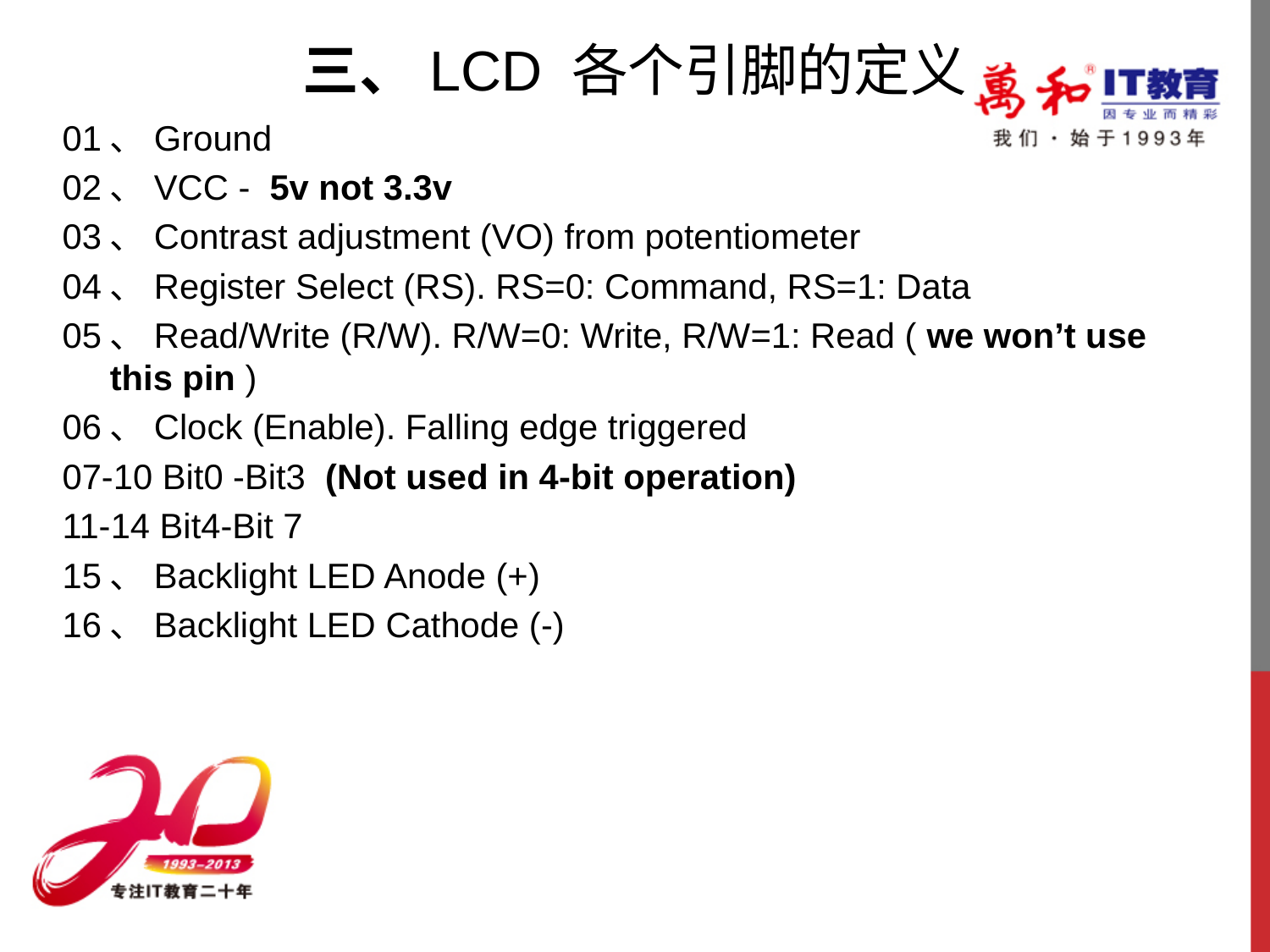

# 三、LCD 各个引脚的定义
01、Ground
02、VCC -  5v not 3.3v
03、Contrast adjustment (VO) from potentiometer
04、Register Select (RS). RS=0: Command, RS=1: Data
05、Read/Write (R/W). R/W=0: Write, R/W=1: Read ( we won’t use this pin )
06、Clock (Enable). Falling edge triggered
07-10 Bit0 -Bit3  (Not used in 4-bit operation)
11-14 Bit4-Bit 7
15、Backlight LED Anode (+)
16、Backlight LED Cathode (-)